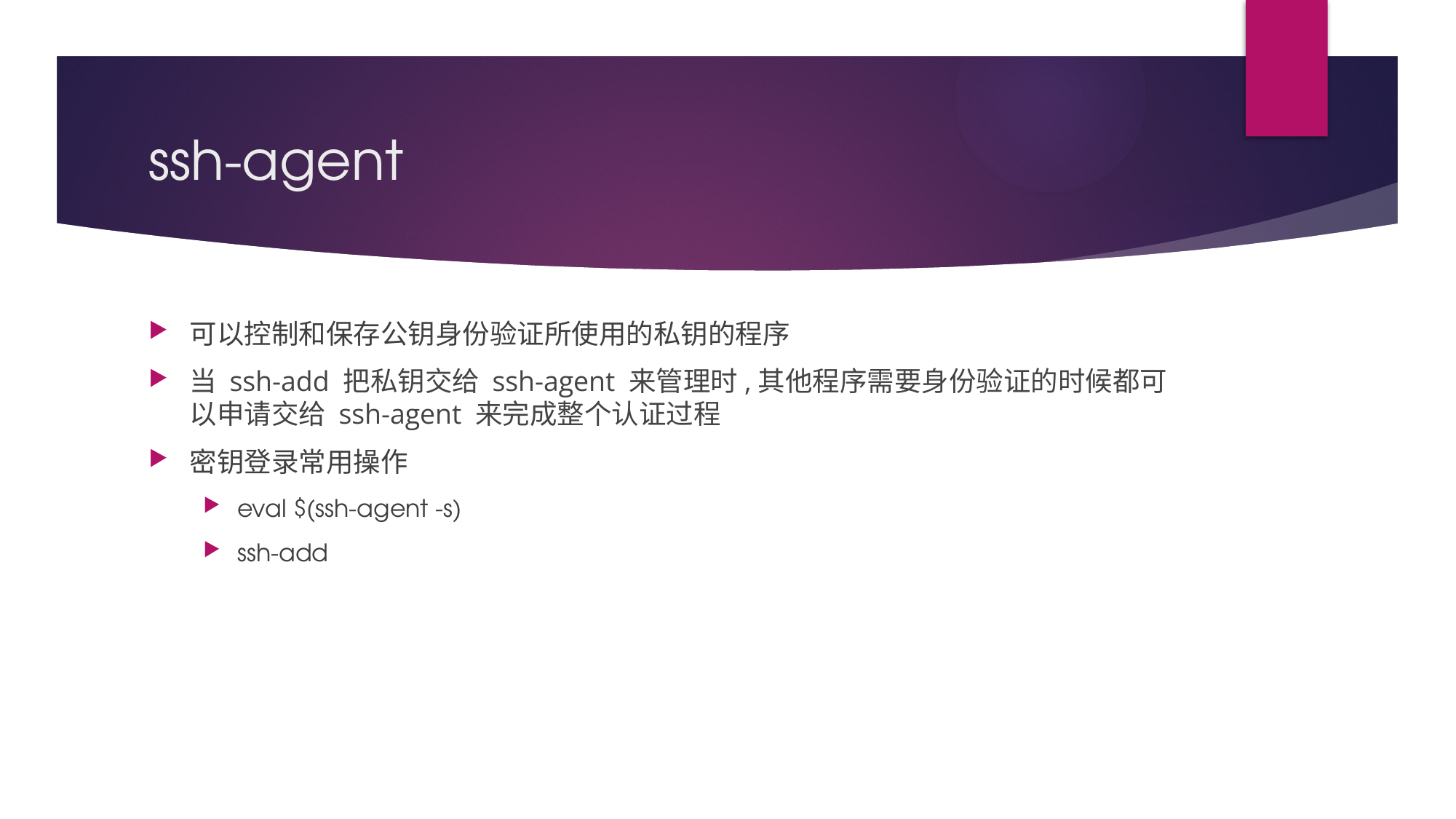

# ssh-agent
可以控制和保存公钥身份验证所使用的私钥的程序
当 ssh-add 把私钥交给 ssh-agent 来管理时,其他程序需要身份验证的时候都可以申请交给 ssh-agent 来完成整个认证过程
密钥登录常用操作
eval $(ssh-agent -s)
ssh-add